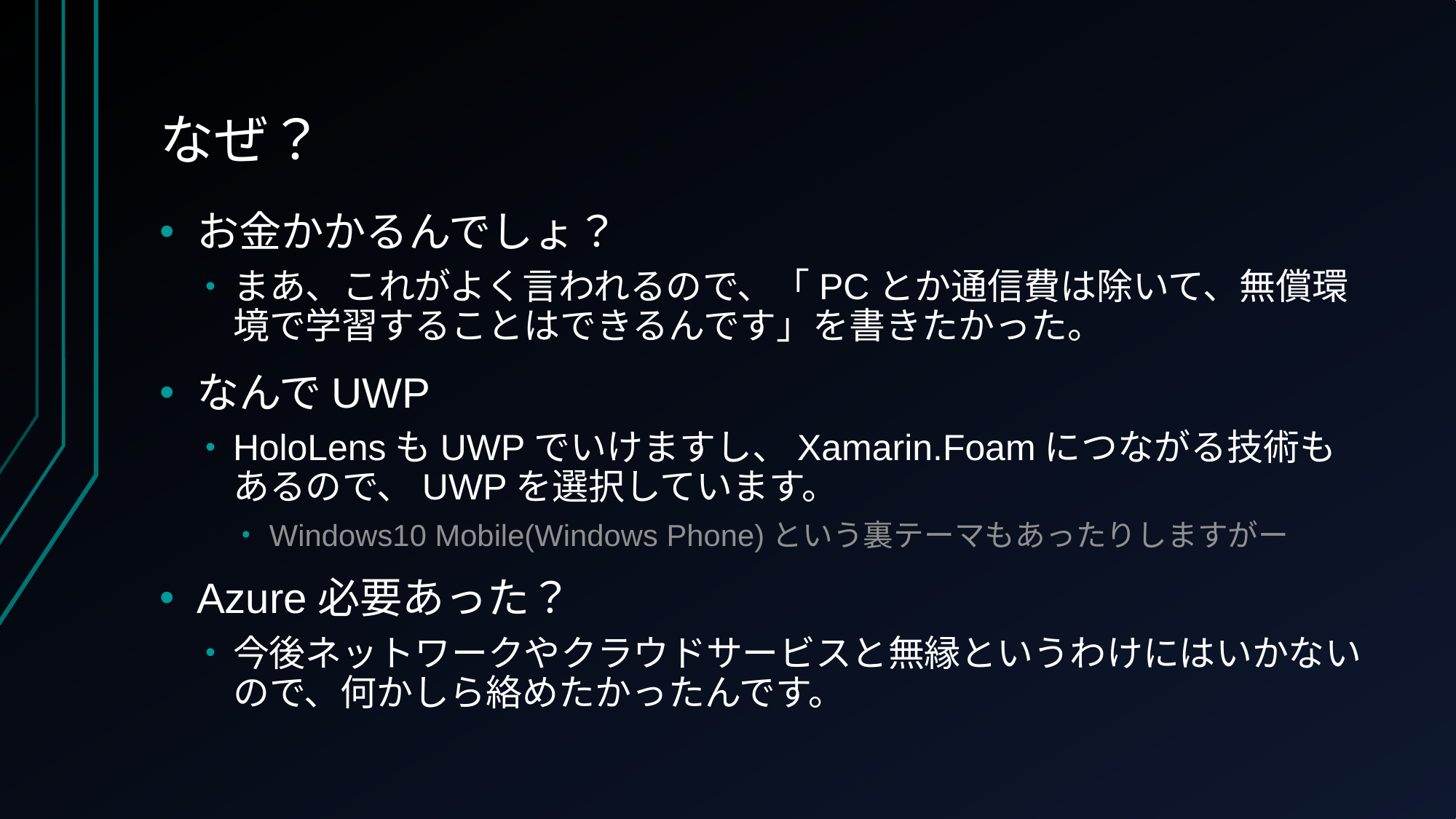

# なぜ？
お金かかるんでしょ？
まあ、これがよく言われるので、「PCとか通信費は除いて、無償環境で学習することはできるんです」を書きたかった。
なんでUWP
HoloLensもUWPでいけますし、Xamarin.Foamにつながる技術もあるので、UWPを選択しています。
Windows10 Mobile(Windows Phone)という裏テーマもあったりしますがー
Azure必要あった？
今後ネットワークやクラウドサービスと無縁というわけにはいかないので、何かしら絡めたかったんです。